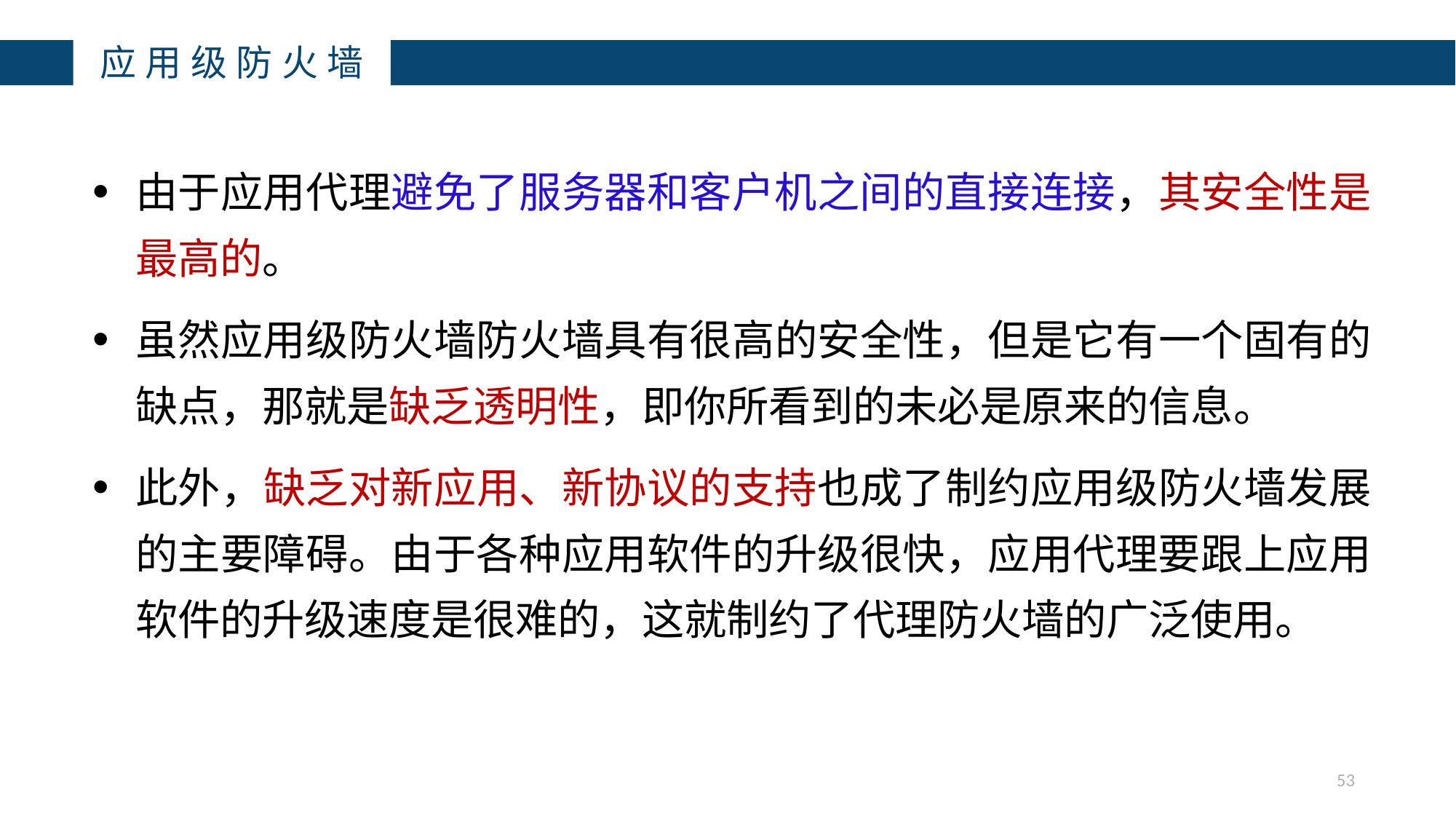

应用级防火墙

由于应用代理避免了服务器和客户机之间的直接连接，其安全性是最高的。
虽然应用级防火墙防火墙具有很高的安全性，但是它有一个固有的缺点，那就是缺乏透明性，即你所看到的未必是原来的信息。
此外，缺乏对新应用、新协议的支持也成了制约应用级防火墙发展的主要障碍。由于各种应用软件的升级很快，应用代理要跟上应用软件的升级速度是很难的，这就制约了代理防火墙的广泛使用。
53